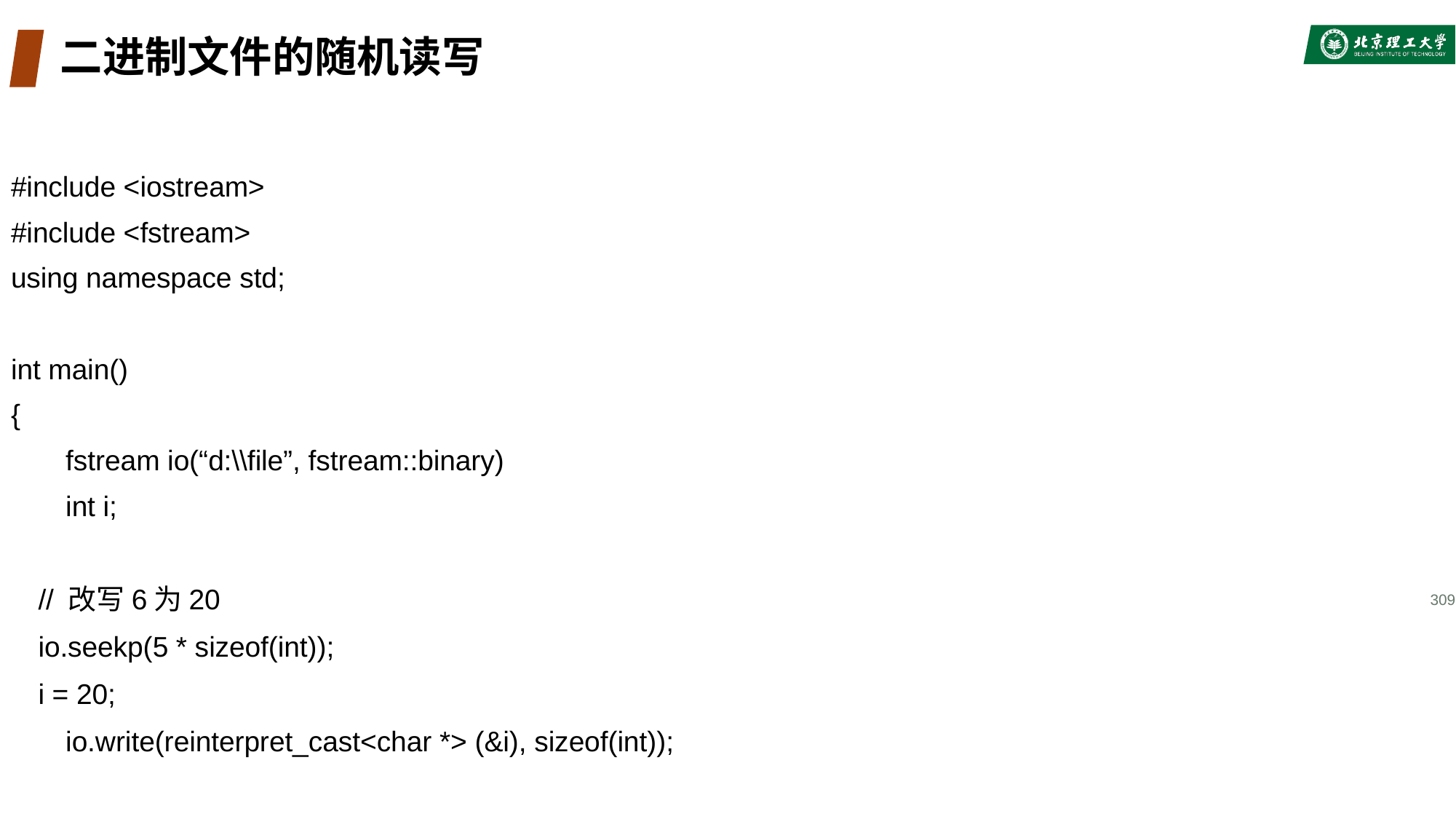

# 二进制文件的随机读写
#include <iostream>
#include <fstream>
using namespace std;

int main()
{
       fstream io(“d:\\file”, fstream::binary)
       int i;

   	// 改写6为20
	io.seekp(5 * sizeof(int));
	i = 20;
       io.write(reinterpret_cast<char *> (&i), sizeof(int));

309